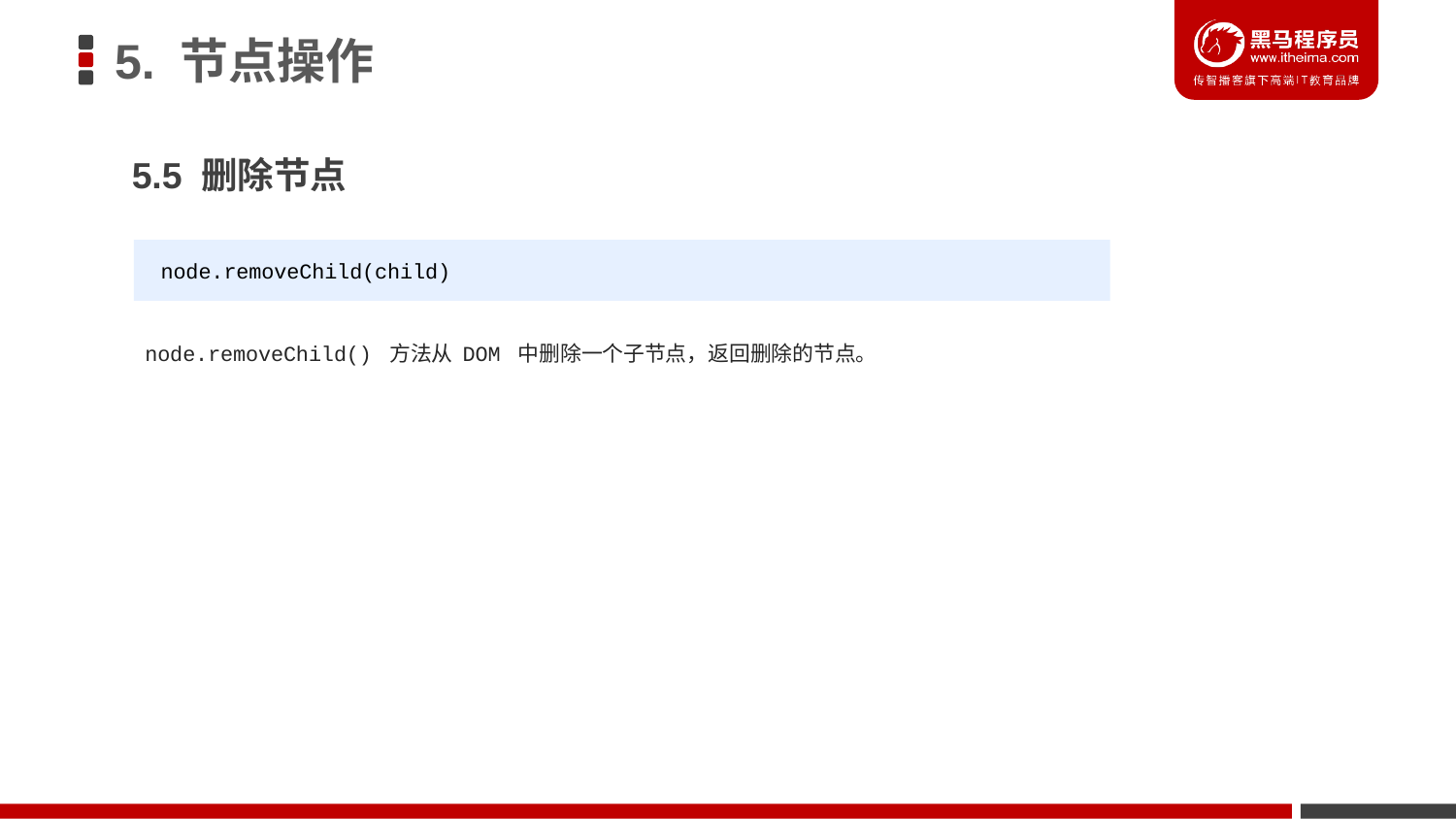

# 5. 节点操作
5.5 删除节点

 node.removeChild(child)
node.removeChild() 方法从 DOM 中删除一个子节点，返回删除的节点。